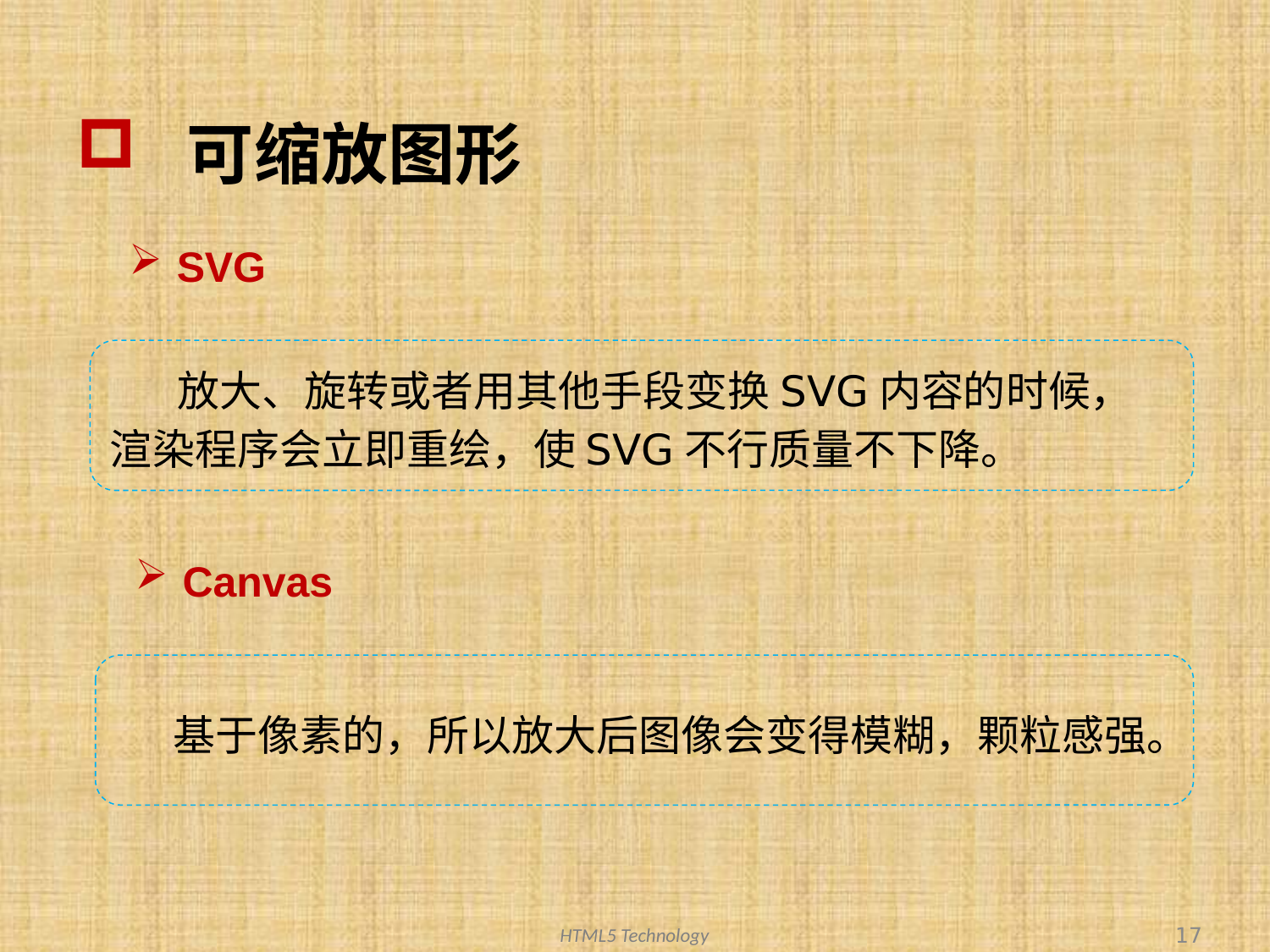

# 可缩放图形
SVG
      放大、旋转或者用其他手段变换SVG内容的时候，渲染程序会立即重绘，使SVG不行质量不下降。
Canvas
     基于像素的，所以放大后图像会变得模糊，颗粒感强。
17
HTML5 Technology